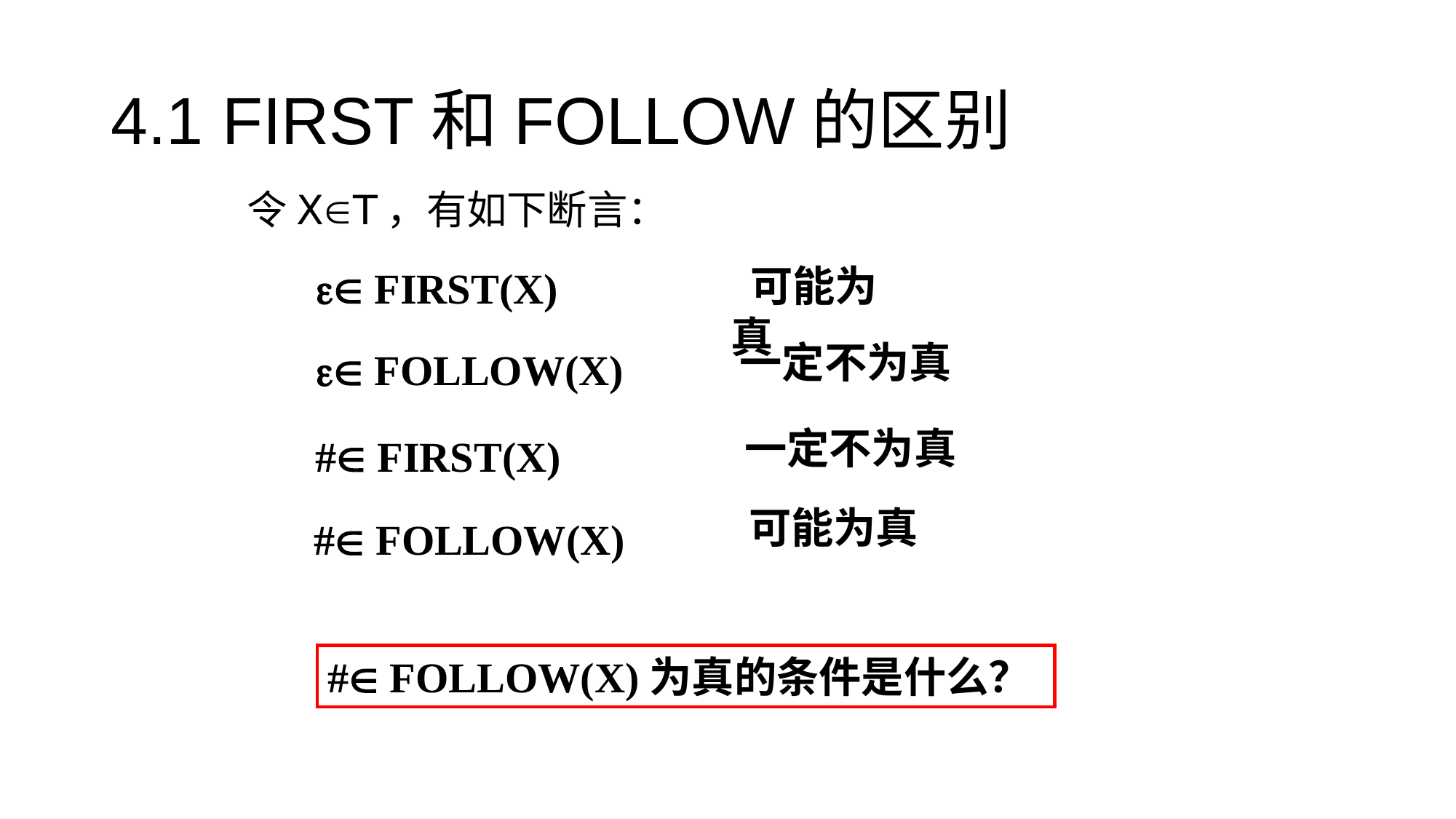

# 4.1 FIRST和FOLLOW的区别
令X∈T，有如下断言：
 可能为真
ε∈ FIRST(X)
一定不为真
ε∈ FOLLOW(X)
一定不为真
#∈ FIRST(X)
可能为真
#∈ FOLLOW(X)
#∈ FOLLOW(X)为真的条件是什么？